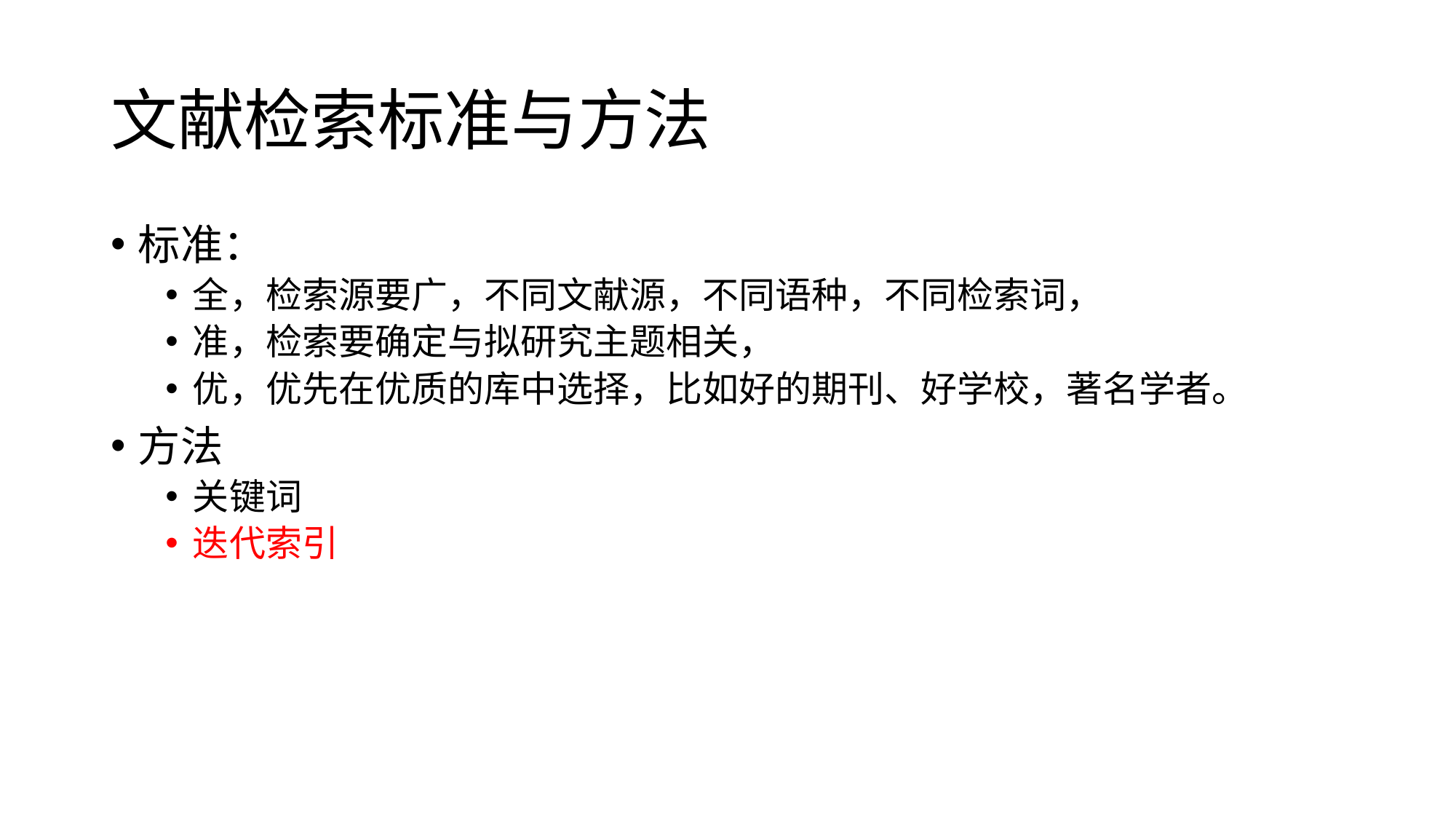

# 文献检索标准与方法
标准：
全，检索源要广，不同文献源，不同语种，不同检索词，
准，检索要确定与拟研究主题相关，
优，优先在优质的库中选择，比如好的期刊、好学校，著名学者。
方法
关键词
迭代索引